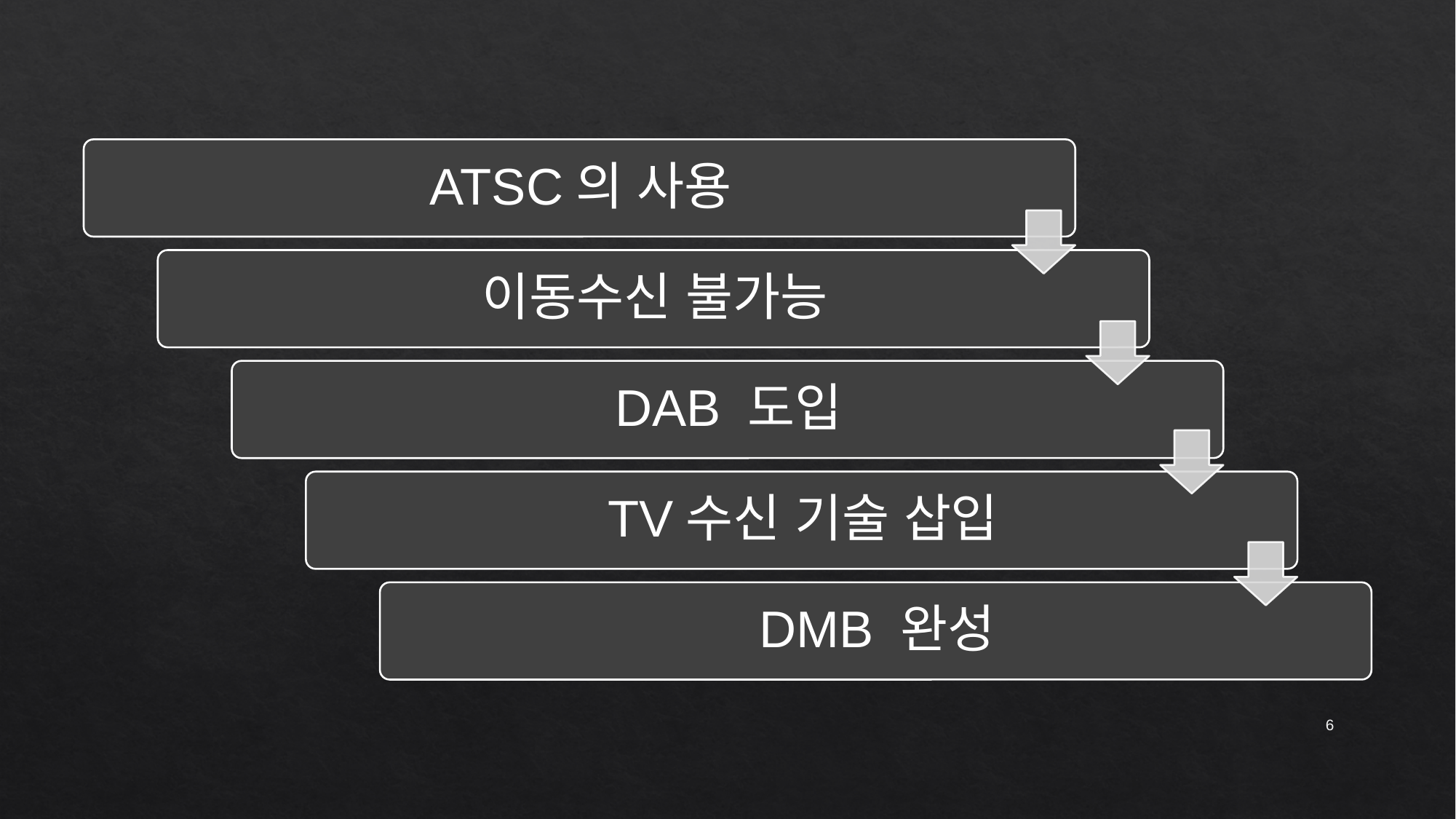

ATSC의 사용
이동수신 불가능
DAB 도입
TV수신 기술 삽입
DMB 완성

6